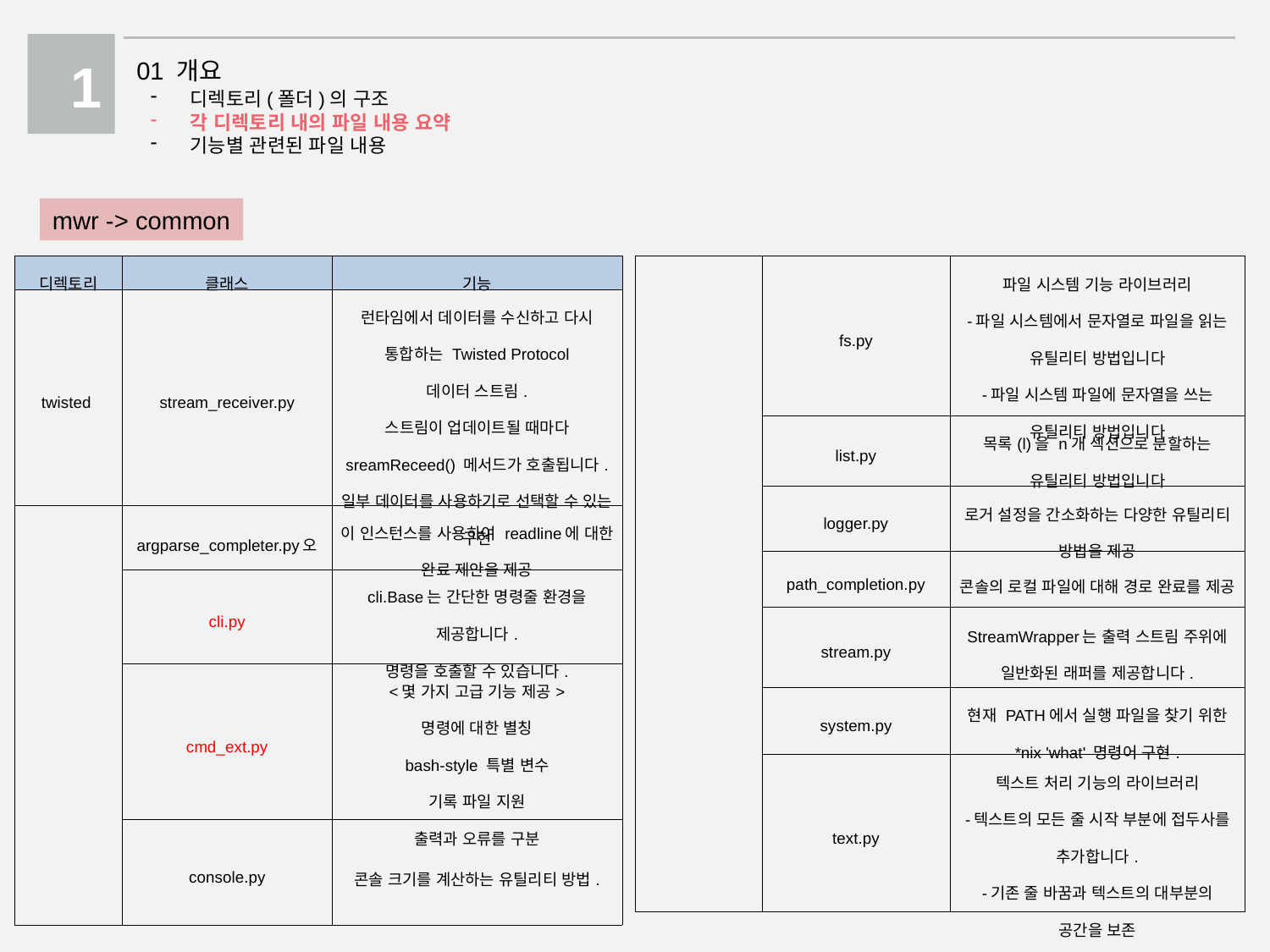

1
01 개요
디렉토리(폴더)의 구조
각 디렉토리 내의 파일 내용 요약
기능별 관련된 파일 내용

mwr -> common
| 디렉토리 | 클래스 | 기능 |
| --- | --- | --- |
| twisted | stream\_receiver.py | 런타임에서 데이터를 수신하고 다시 통합하는 Twisted Protocol 데이터 스트림. 스트림이 업데이트될 때마다 sreamReceed() 메서드가 호출됩니다. 일부 데이터를 사용하기로 선택할 수 있는 구현 |
|  | argparse\_completer.py오 | 이 인스턴스를 사용하여 readline에 대한 완료 제안을 제공 |
|  | cli.py | cli.Base는 간단한 명령줄 환경을 제공합니다. 명령을 호출할 수 있습니다. |
|  | cmd\_ext.py | <몇 가지 고급 기능 제공> 명령에 대한 별칭 bash-style 특별 변수 기록 파일 지원 출력과 오류를 구분 |
|  | console.py | 콘솔 크기를 계산하는 유틸리티 방법. |
|  | fs.py | 파일 시스템 기능 라이브러리 -파일 시스템에서 문자열로 파일을 읽는 유틸리티 방법입니다 -파일 시스템 파일에 문자열을 쓰는 유틸리티 방법입니다 |
| --- | --- | --- |
|  | list.py | 목록(l)을 n개 섹션으로 분할하는 유틸리티 방법입니다 |
|  | logger.py | 로거 설정을 간소화하는 다양한 유틸리티 방법을 제공 |
|  | path\_completion.py | 콘솔의 로컬 파일에 대해 경로 완료를 제공 |
|  | stream.py | StreamWrapper는 출력 스트림 주위에 일반화된 래퍼를 제공합니다. |
|  | system.py | 현재 PATH에서 실행 파일을 찾기 위한 \*nix 'what' 명령어 구현. |
|  | text.py | 텍스트 처리 기능의 라이브러리 -텍스트의 모든 줄 시작 부분에 접두사를 추가합니다. -기존 줄 바꿈과 텍스트의 대부분의 공간을 보존 |